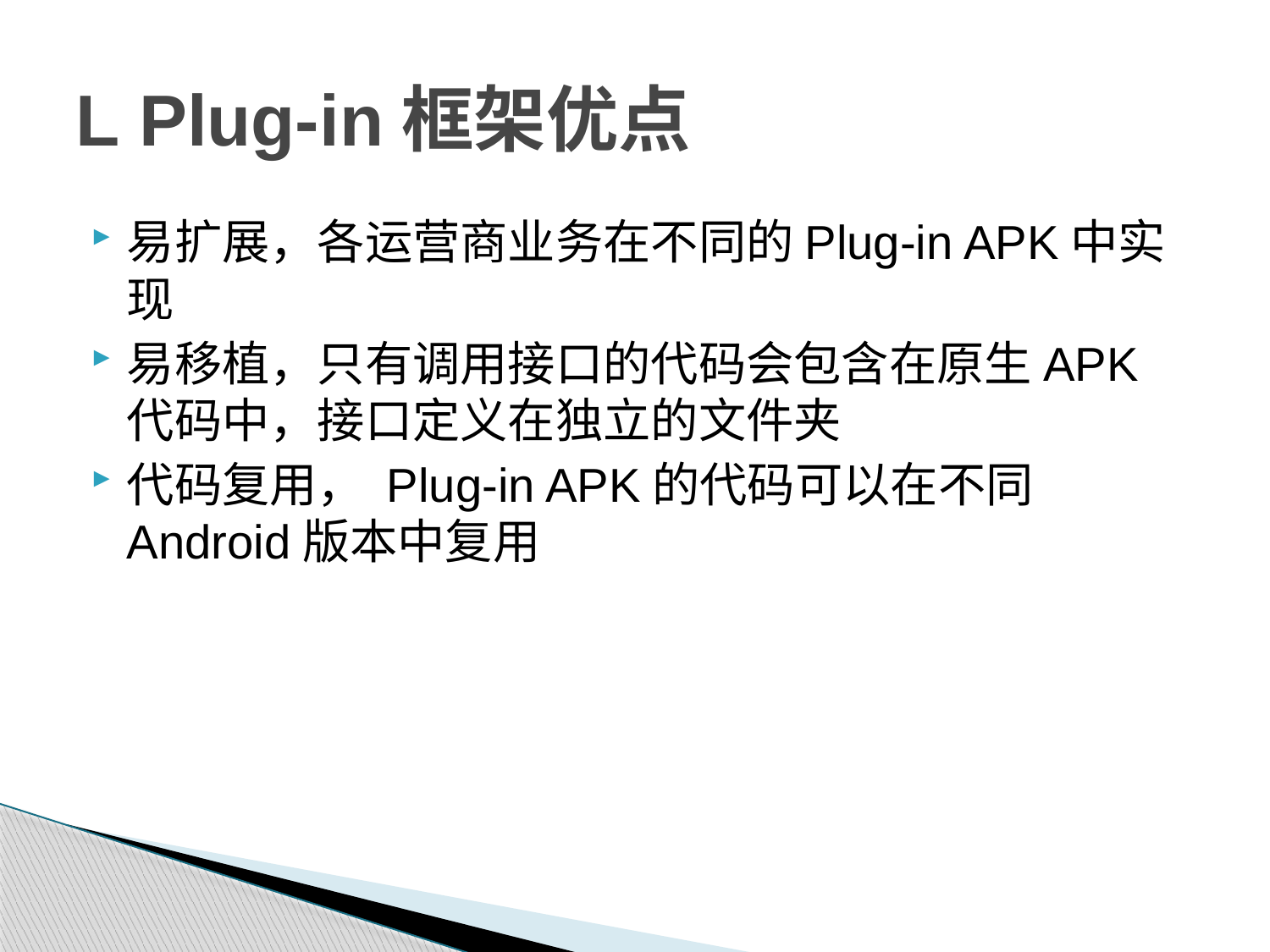

# L Plug-in框架优点
易扩展，各运营商业务在不同的Plug-in APK中实现
易移植，只有调用接口的代码会包含在原生APK代码中，接口定义在独立的文件夹
代码复用， Plug-in APK的代码可以在不同Android版本中复用